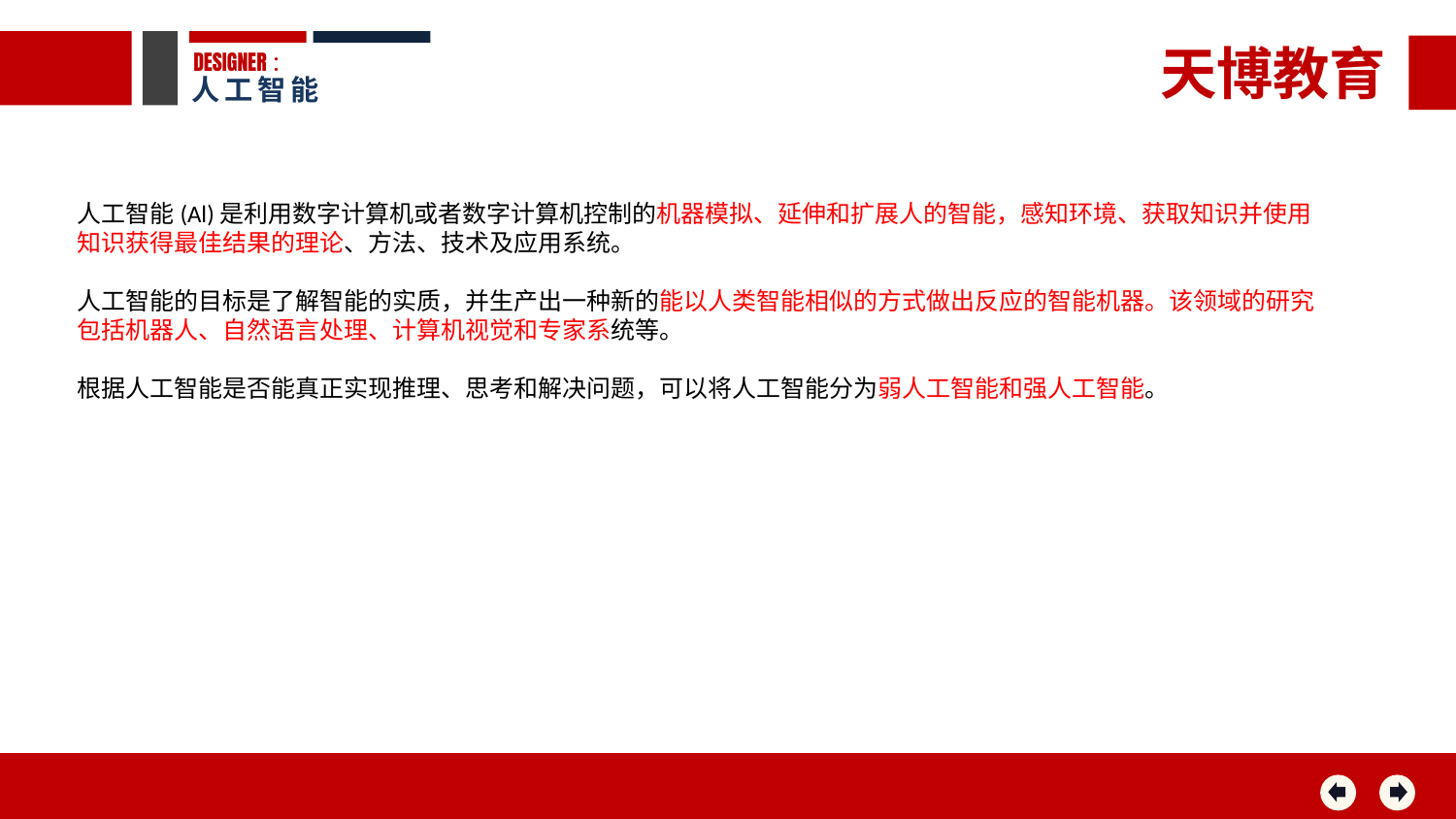

天博教育
DESIGNER：
人工智能
人工智能(Al)是利用数字计算机或者数字计算机控制的机器模拟、延伸和扩展人的智能，感知环境、获取知识并使用知识获得最佳结果的理论、方法、技术及应用系统。

人工智能的目标是了解智能的实质，并生产出一种新的能以人类智能相似的方式做出反应的智能机器。该领域的研究包括机器人、自然语言处理、计算机视觉和专家系统等。

根据人工智能是否能真正实现推理、思考和解决问题，可以将人工智能分为弱人工智能和强人工智能。